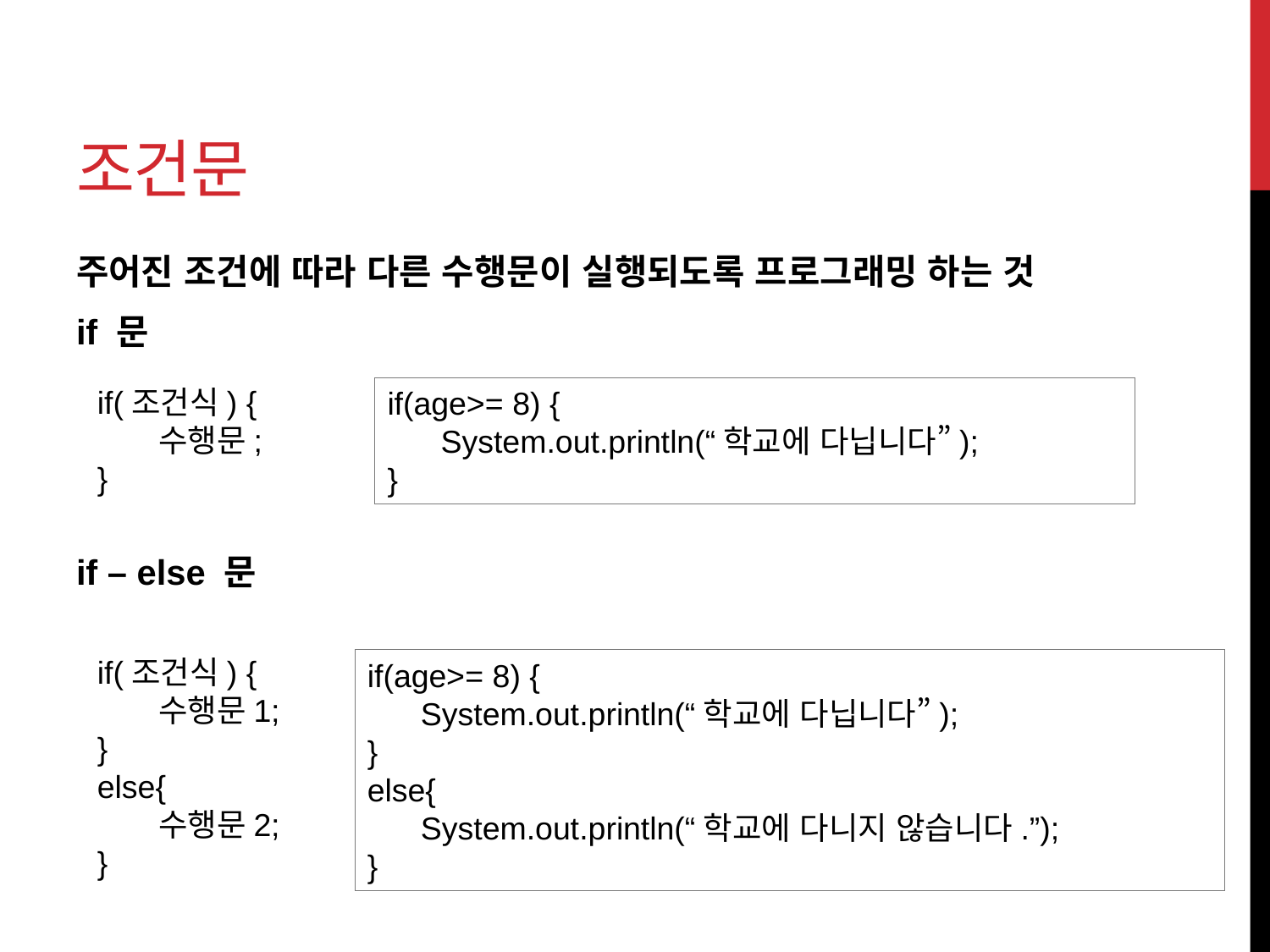

# 조건문
주어진 조건에 따라 다른 수행문이 실행되도록 프로그래밍 하는 것
if 문

if – else 문

if(조건식) {
      수행문;
}
if(age>= 8) {
      System.out.println(“학교에 다닙니다”);
}
if(조건식) {
      수행문1;
}
else{
      수행문2;
}
if(age>= 8) {
      System.out.println(“학교에 다닙니다”);
}
else{
      System.out.println(“학교에 다니지 않습니다.”);
}